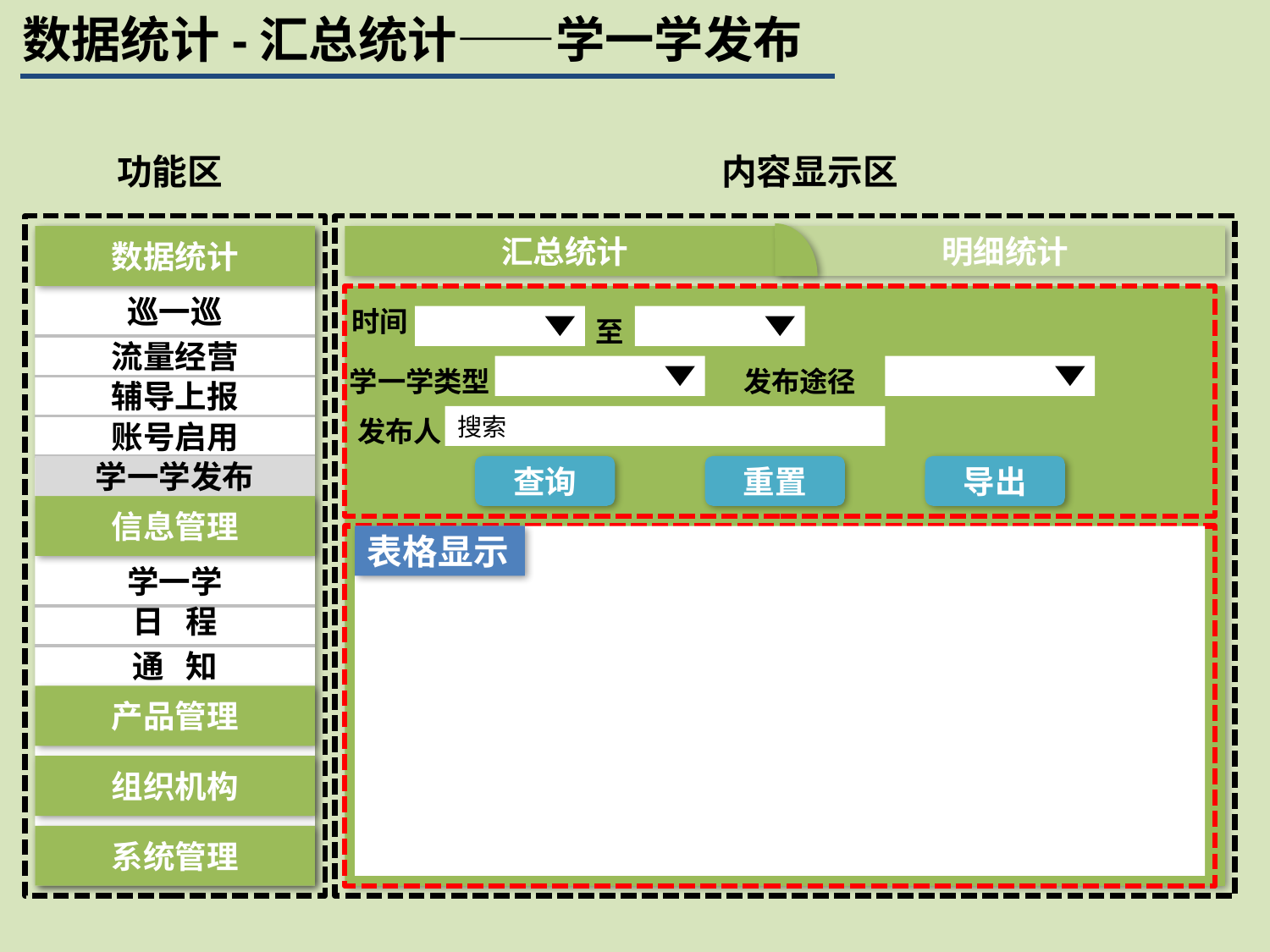

数据统计-汇总统计——学一学发布
功能区
内容显示区

数据统计
汇总统计

明细统计
巡一巡

时间

至

流量经营
发布途径

学一学类型

辅导上报
发布人
搜索
账号启用
学一学发布
学一学发布
查询
重置
导出
信息管理

表格显示
学一学
日   程
通   知
产品管理
组织机构
系统管理